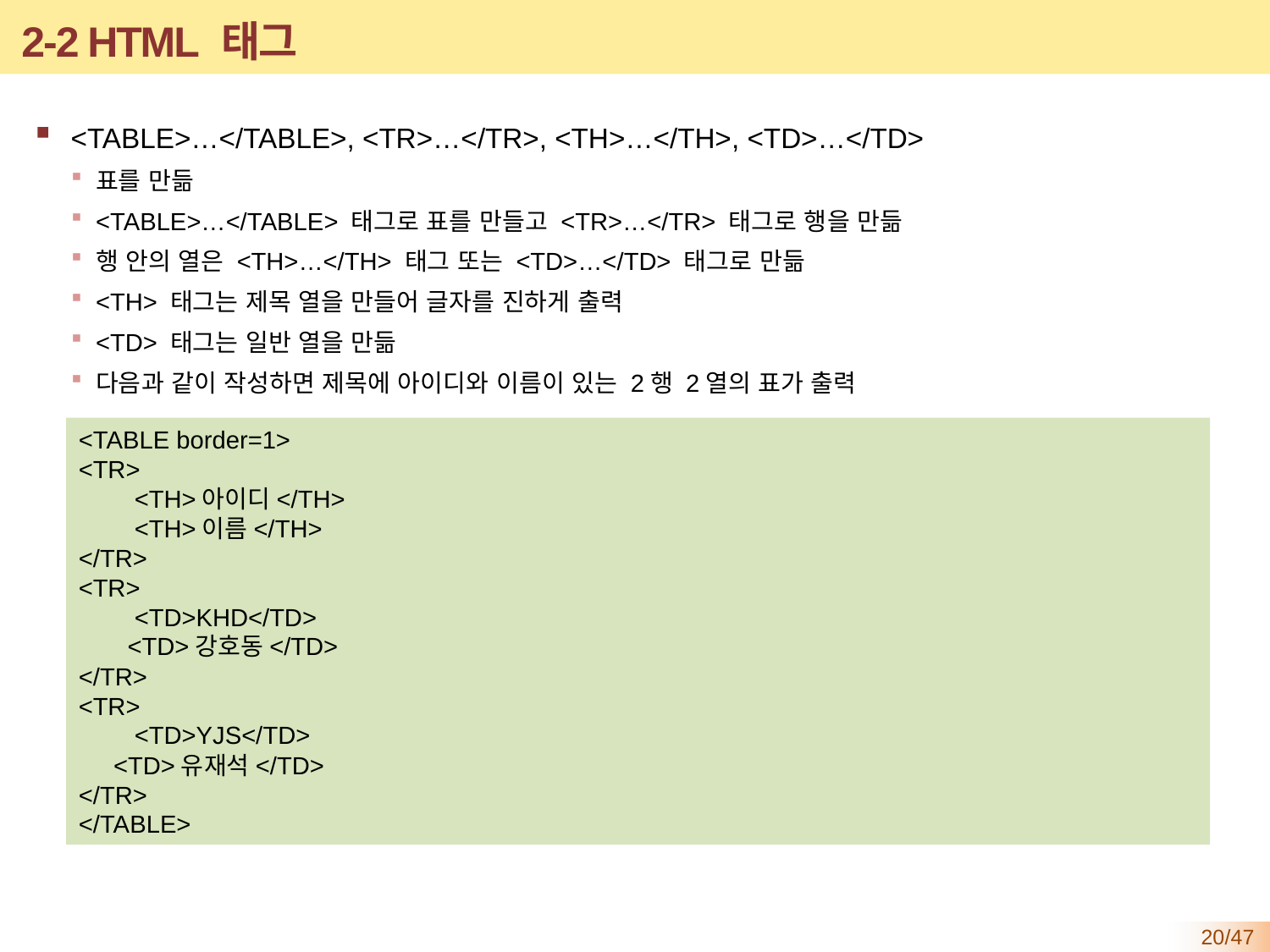

# 2-2 HTML 태그
<TABLE>…</TABLE>, <TR>…</TR>, <TH>…</TH>, <TD>…</TD>
표를 만듦
<TABLE>…</TABLE> 태그로 표를 만들고 <TR>…</TR> 태그로 행을 만듦
행 안의 열은 <TH>…</TH> 태그 또는 <TD>…</TD> 태그로 만듦
<TH> 태그는 제목 열을 만들어 글자를 진하게 출력
<TD> 태그는 일반 열을 만듦
다음과 같이 작성하면 제목에 아이디와 이름이 있는 2행 2열의 표가 출력

<TABLE border=1>
<TR>
        <TH>아이디</TH>
        <TH>이름</TH>
</TR>
<TR>
        <TD>KHD</TD>
       <TD>강호동</TD>
</TR>
<TR>
        <TD>YJS</TD>
     <TD>유재석</TD>
</TR>
</TABLE>